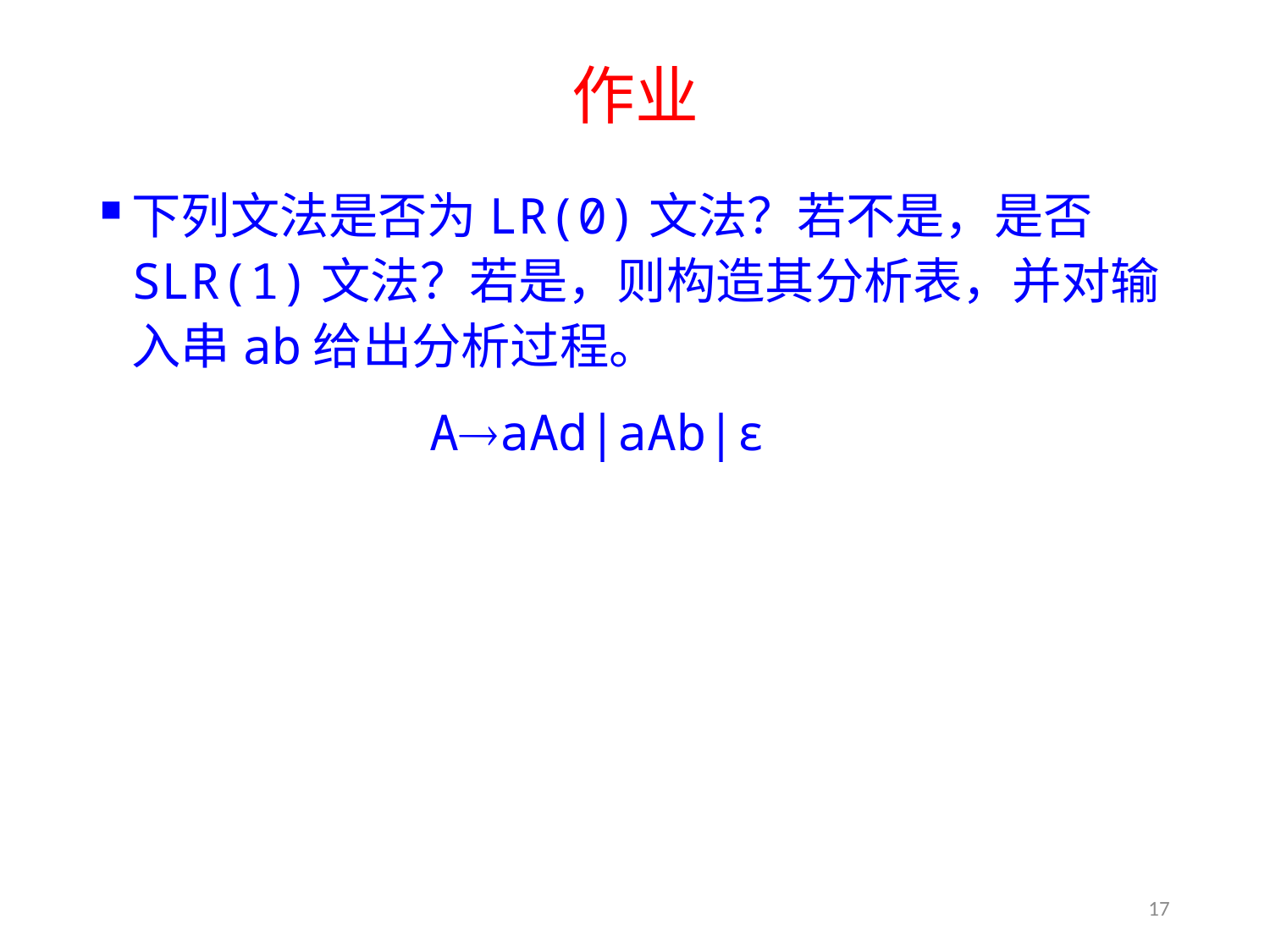

# 作业
下列文法是否为LR(0)文法？若不是，是否SLR(1)文法？若是，则构造其分析表，并对输入串ab给出分析过程。
A→aAd|aAb|ε
17